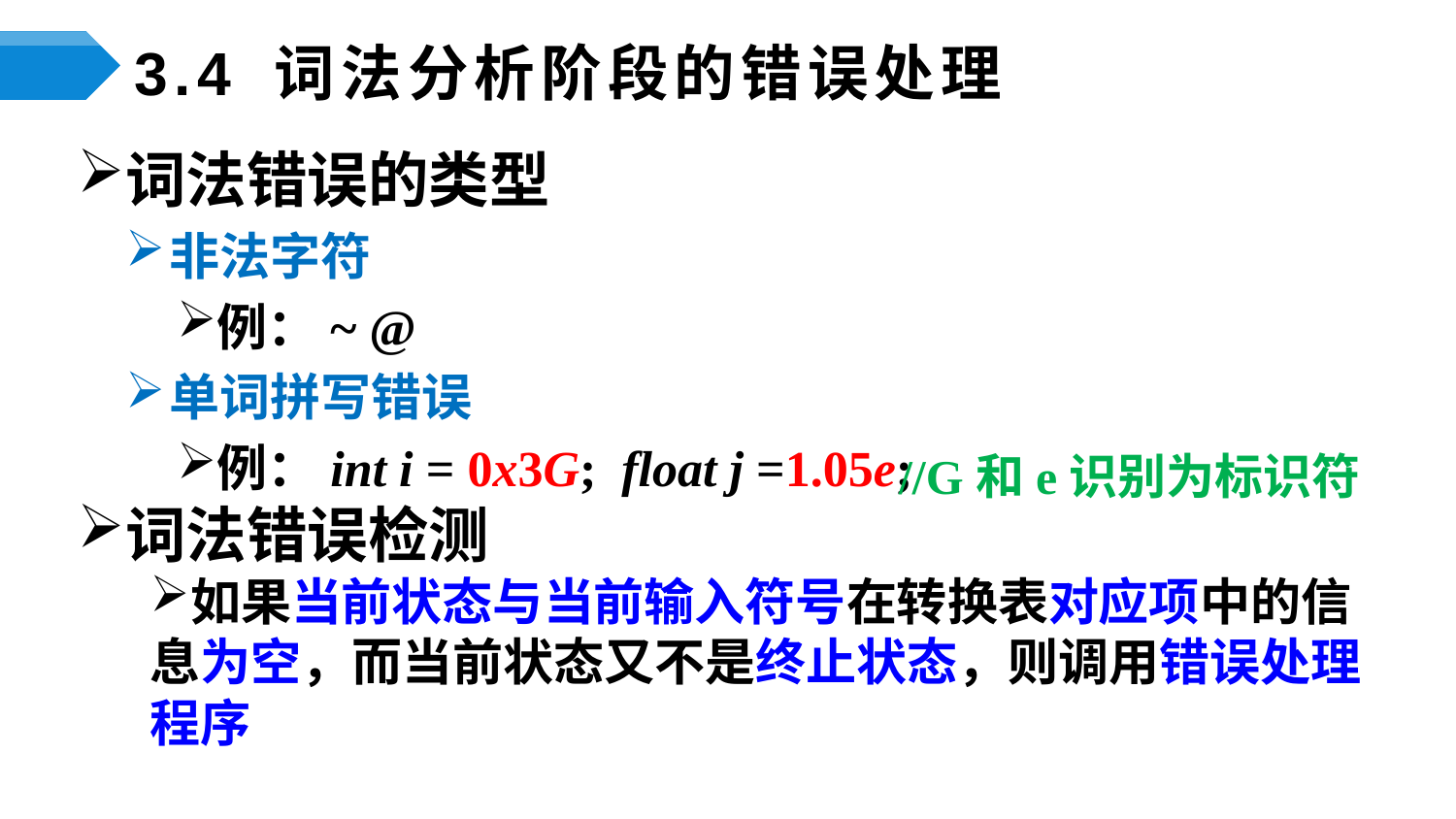

# 3.4 词法分析阶段的错误处理
词法错误的类型
非法字符
例：~ @
单词拼写错误
例：int i = 0x3G;  float j =1.05e;
词法错误检测
如果当前状态与当前输入符号在转换表对应项中的信息为空，而当前状态又不是终止状态，则调用错误处理程序

//G和e识别为标识符